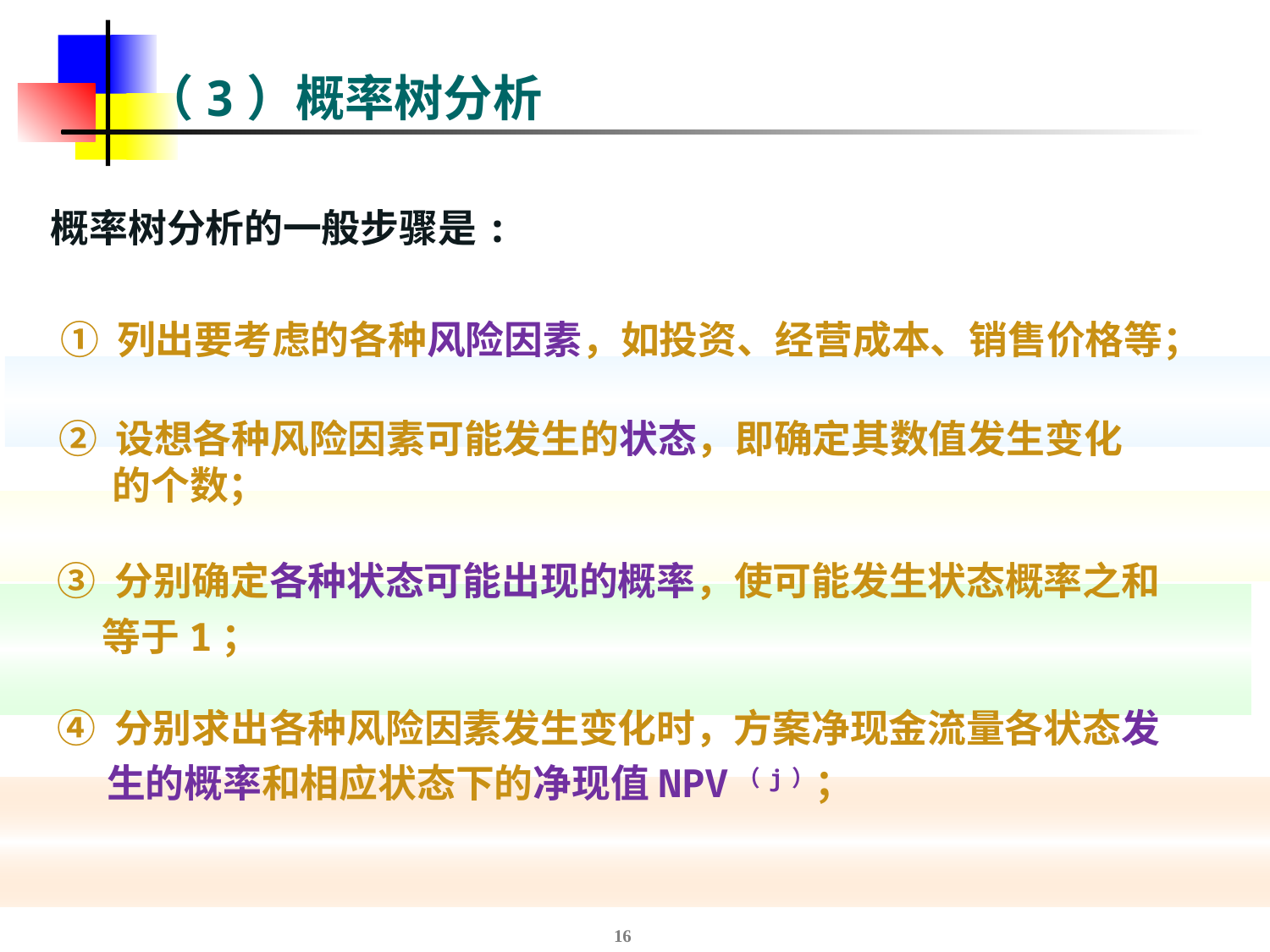

# （3）概率树分析
概率树分析的一般步骤是:
① 列出要考虑的各种风险因素，如投资、经营成本、销售价格等；

② 设想各种风险因素可能发生的状态，即确定其数值发生变化
     的个数；

③ 分别确定各种状态可能出现的概率，使可能发生状态概率之和
    等于1；

④ 分别求出各种风险因素发生变化时，方案净现金流量各状态发生的概率和相应状态下的净现值NPV（j）；

16